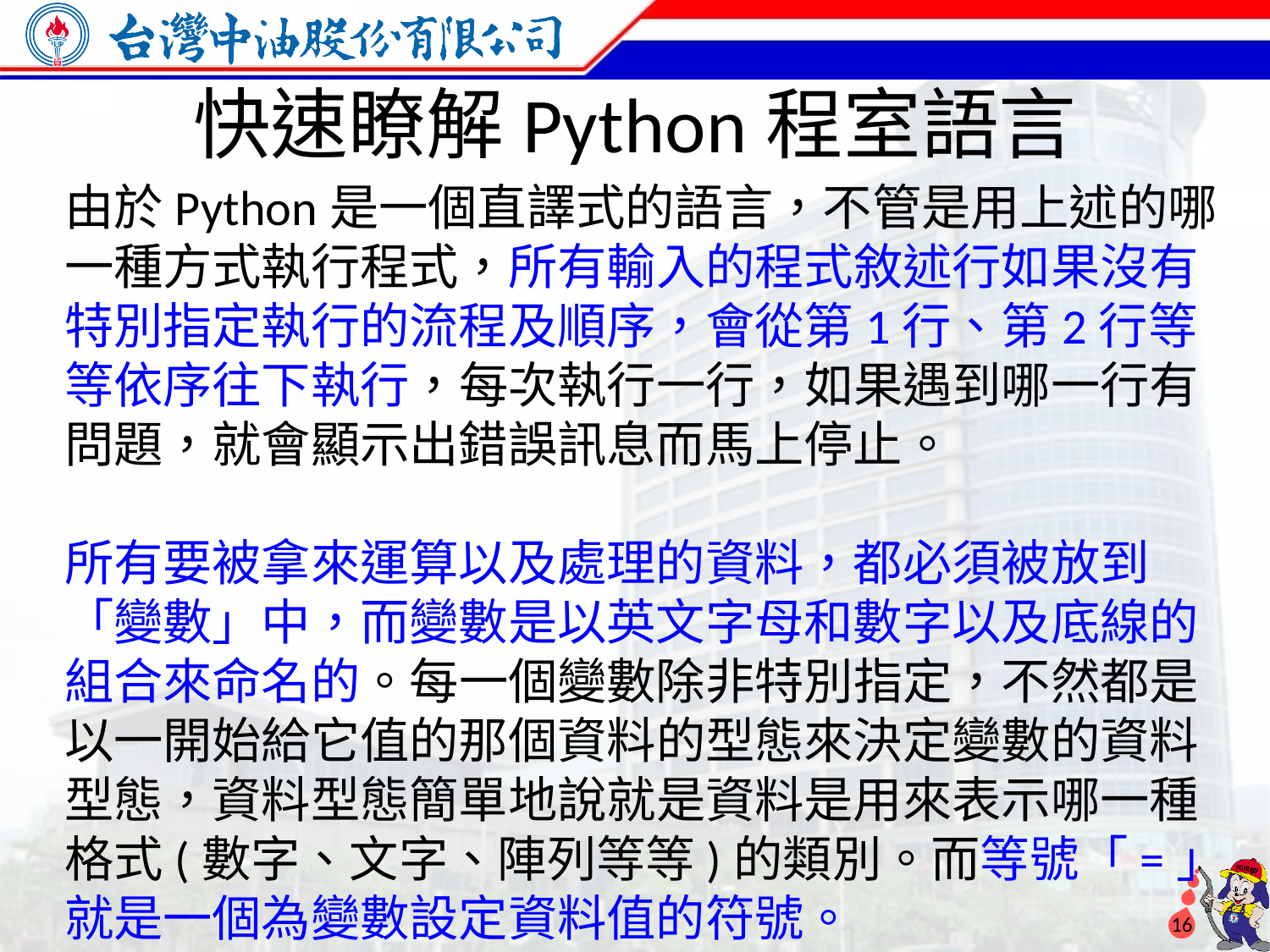

快速瞭解Python程室語言
由於Python是一個直譯式的語言，不管是用上述的哪一種方式執行程式，所有輸入的程式敘述行如果沒有特別指定執行的流程及順序，會從第1行、第2行等等依序往下執行，每次執行一行，如果遇到哪一行有問題，就會顯示出錯誤訊息而馬上停止。

所有要被拿來運算以及處理的資料，都必須被放到「變數」中，而變數是以英文字母和數字以及底線的組合來命名的。每一個變數除非特別指定，不然都是以一開始給它值的那個資料的型態來決定變數的資料型態，資料型態簡單地說就是資料是用來表示哪一種格式(數字、文字、陣列等等)的類別。而等號「=」就是一個為變數設定資料值的符號。

16